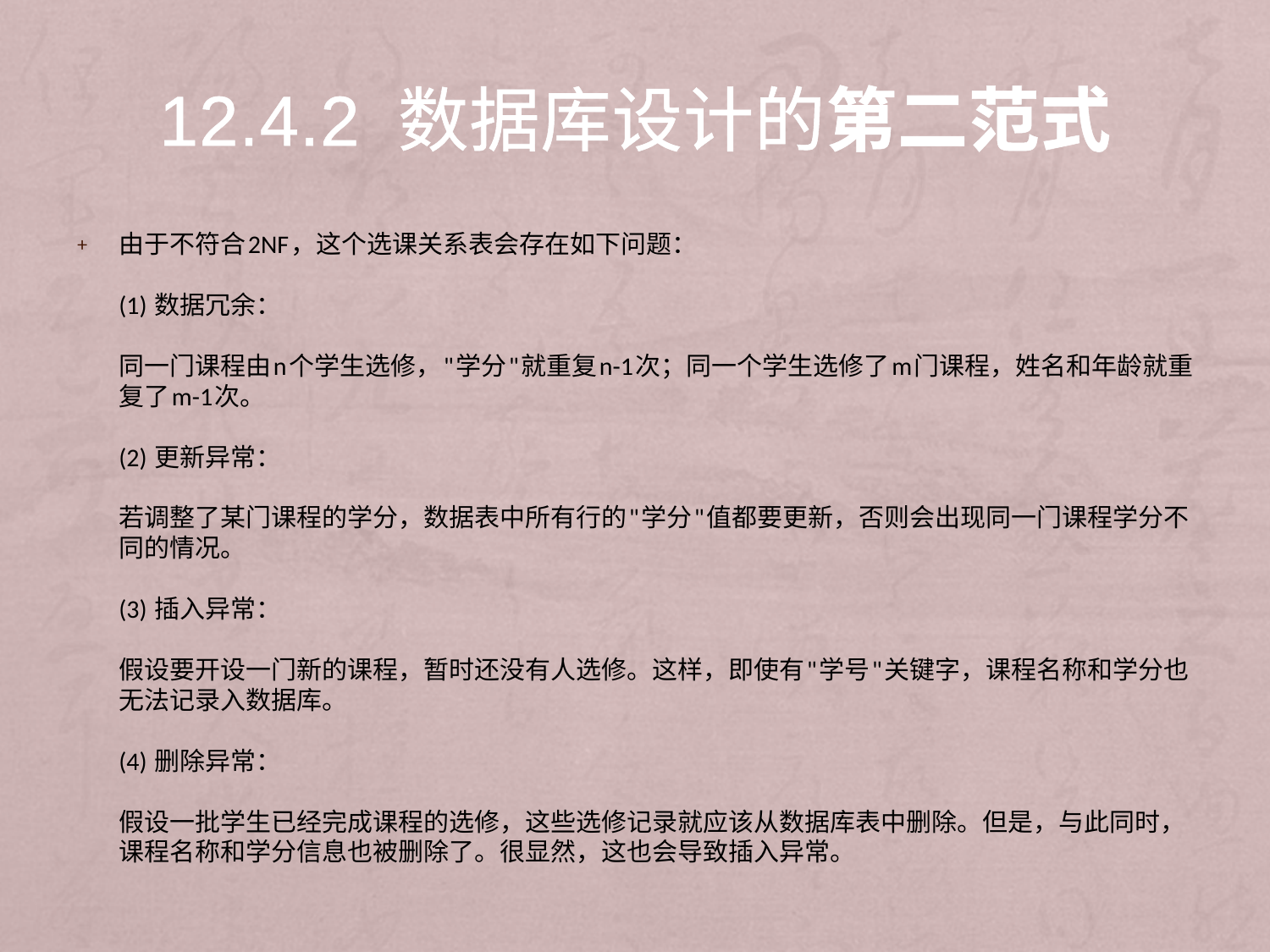

# 12.4.2 数据库设计的第二范式
由于不符合2NF，这个选课关系表会存在如下问题：
(1) 数据冗余：
同一门课程由n个学生选修，"学分"就重复n-1次；同一个学生选修了m门课程，姓名和年龄就重复了m-1次。
(2) 更新异常：
若调整了某门课程的学分，数据表中所有行的"学分"值都要更新，否则会出现同一门课程学分不同的情况。
(3) 插入异常：
假设要开设一门新的课程，暂时还没有人选修。这样，即使有"学号"关键字，课程名称和学分也无法记录入数据库。
(4) 删除异常：
假设一批学生已经完成课程的选修，这些选修记录就应该从数据库表中删除。但是，与此同时，课程名称和学分信息也被删除了。很显然，这也会导致插入异常。